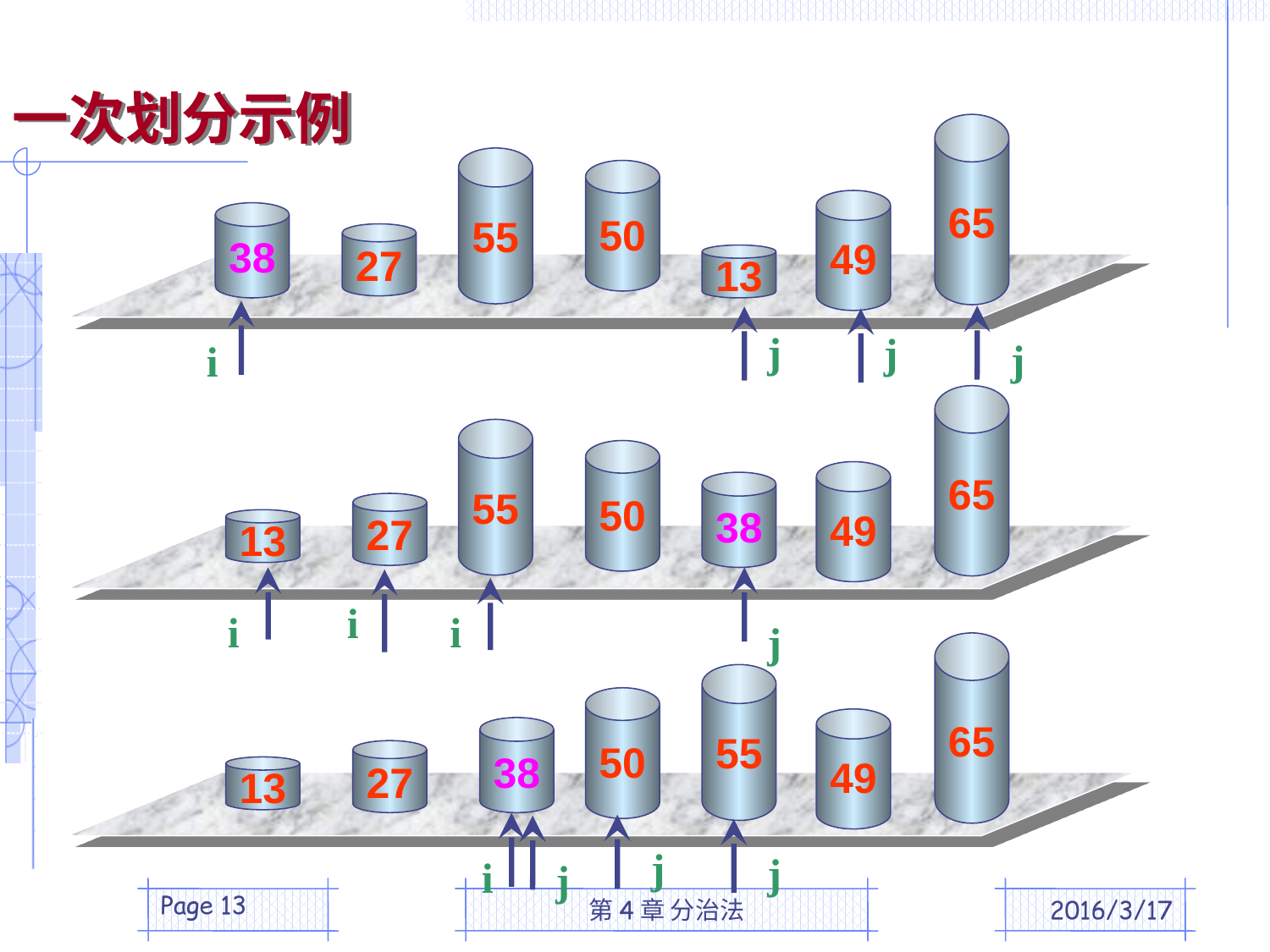

一次划分示例
65
55
50
49
38
27
13

i

j

j

j
65
55
50
49
38
27
13

j

i

i

i
65
55
50
49
38
27
13

i

j

j

j
Page 13
第4章 分治法
2016/3/17